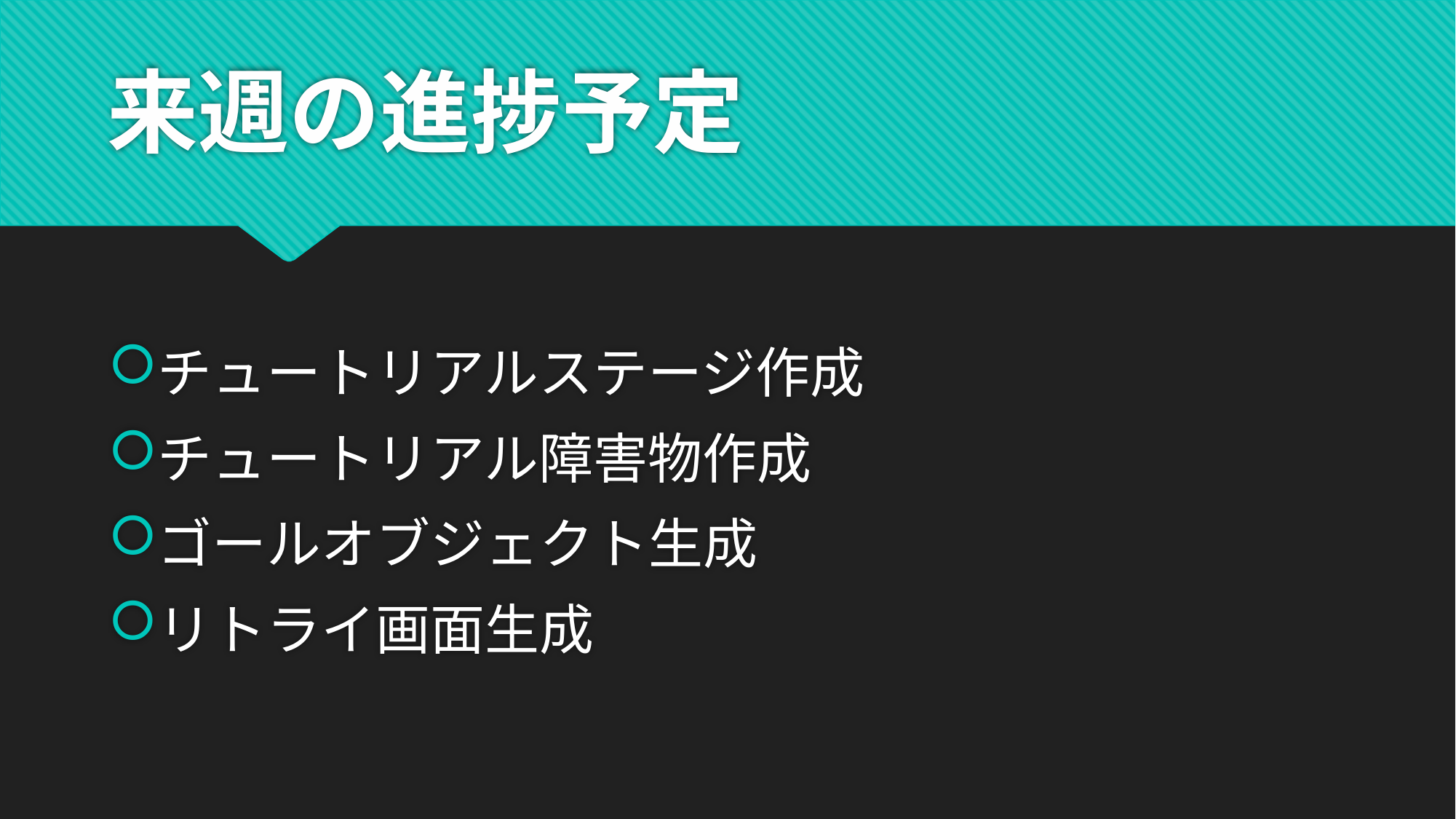

# 来週の進捗予定
チュートリアルステージ作成
チュートリアル障害物作成
ゴールオブジェクト生成
リトライ画面生成